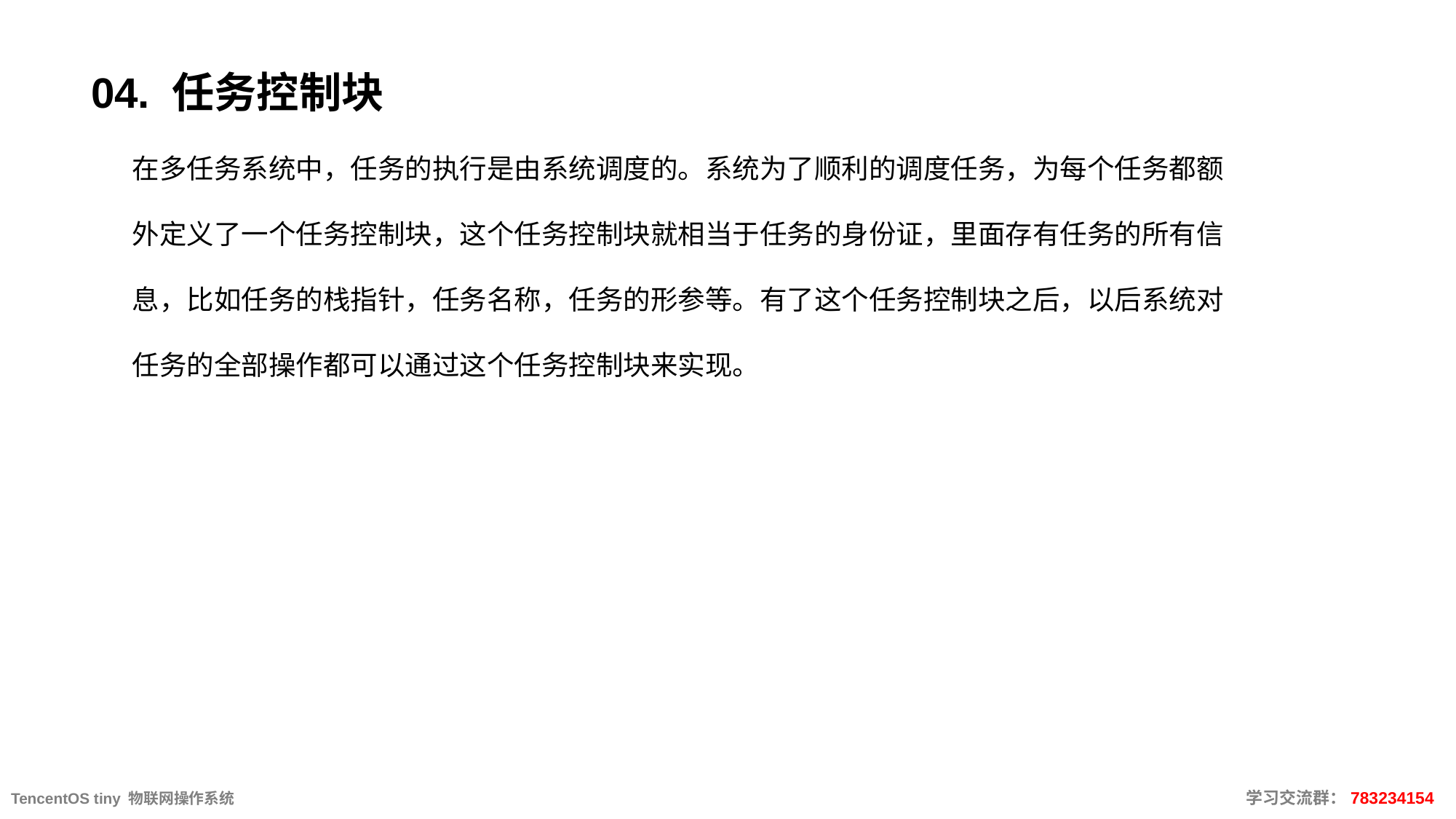

# 04. 任务控制块

在多任务系统中，任务的执行是由系统调度的。系统为了顺利的调度任务，为每个任务都额

外定义了一个任务控制块，这个任务控制块就相当于任务的身份证，里面存有任务的所有信

息，比如任务的栈指针，任务名称，任务的形参等。有了这个任务控制块之后，以后系统对

任务的全部操作都可以通过这个任务控制块来实现。
TencentOS tiny 物联网操作系统									          学习交流群：783234154